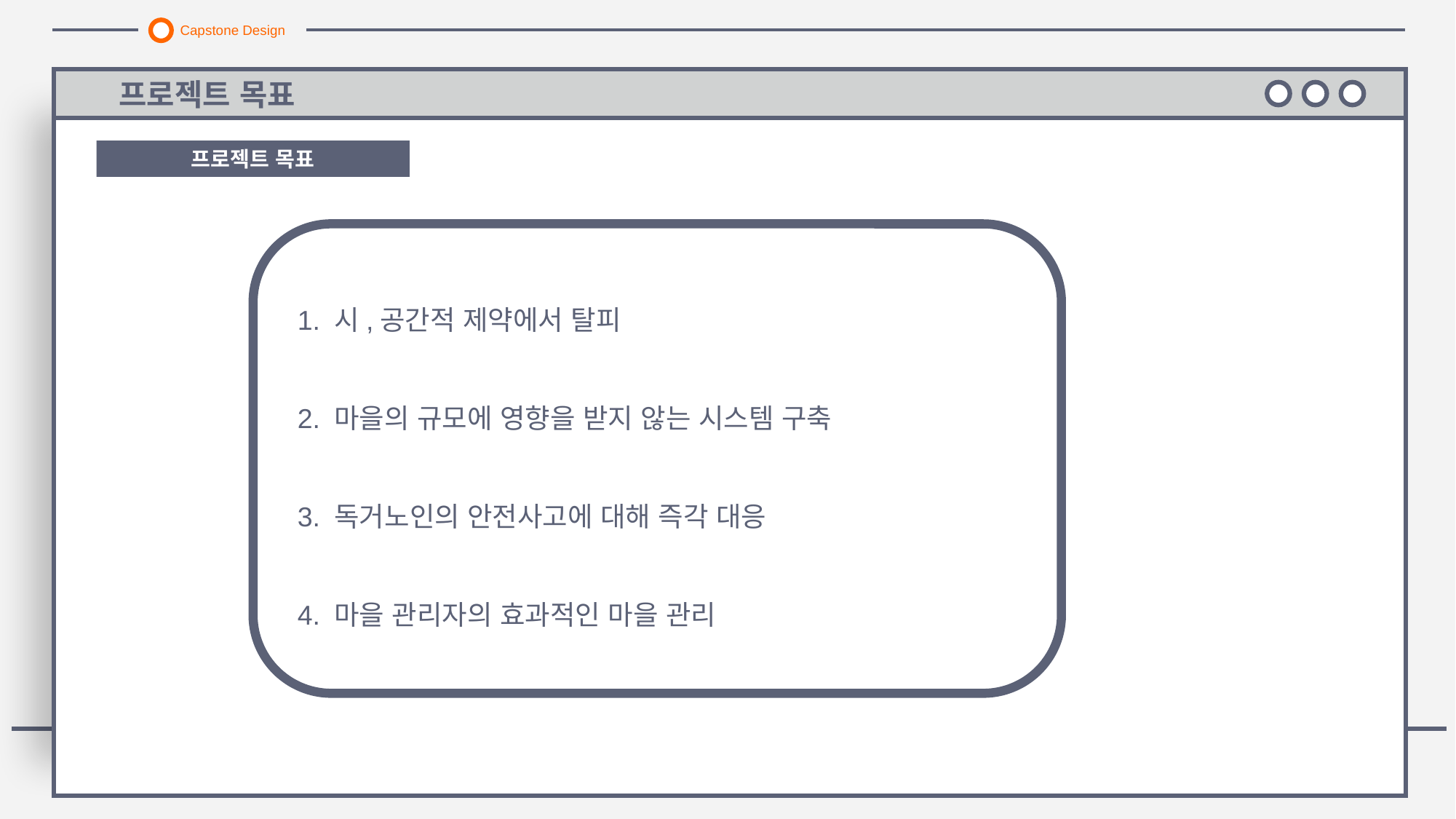

Capstone Design

프로젝트 목표

프로젝트 목표
1. 시,공간적 제약에서 탈피

2. 마을의 규모에 영향을 받지 않는 시스템 구축

3. 독거노인의 안전사고에 대해 즉각 대응

4. 마을 관리자의 효과적인 마을 관리